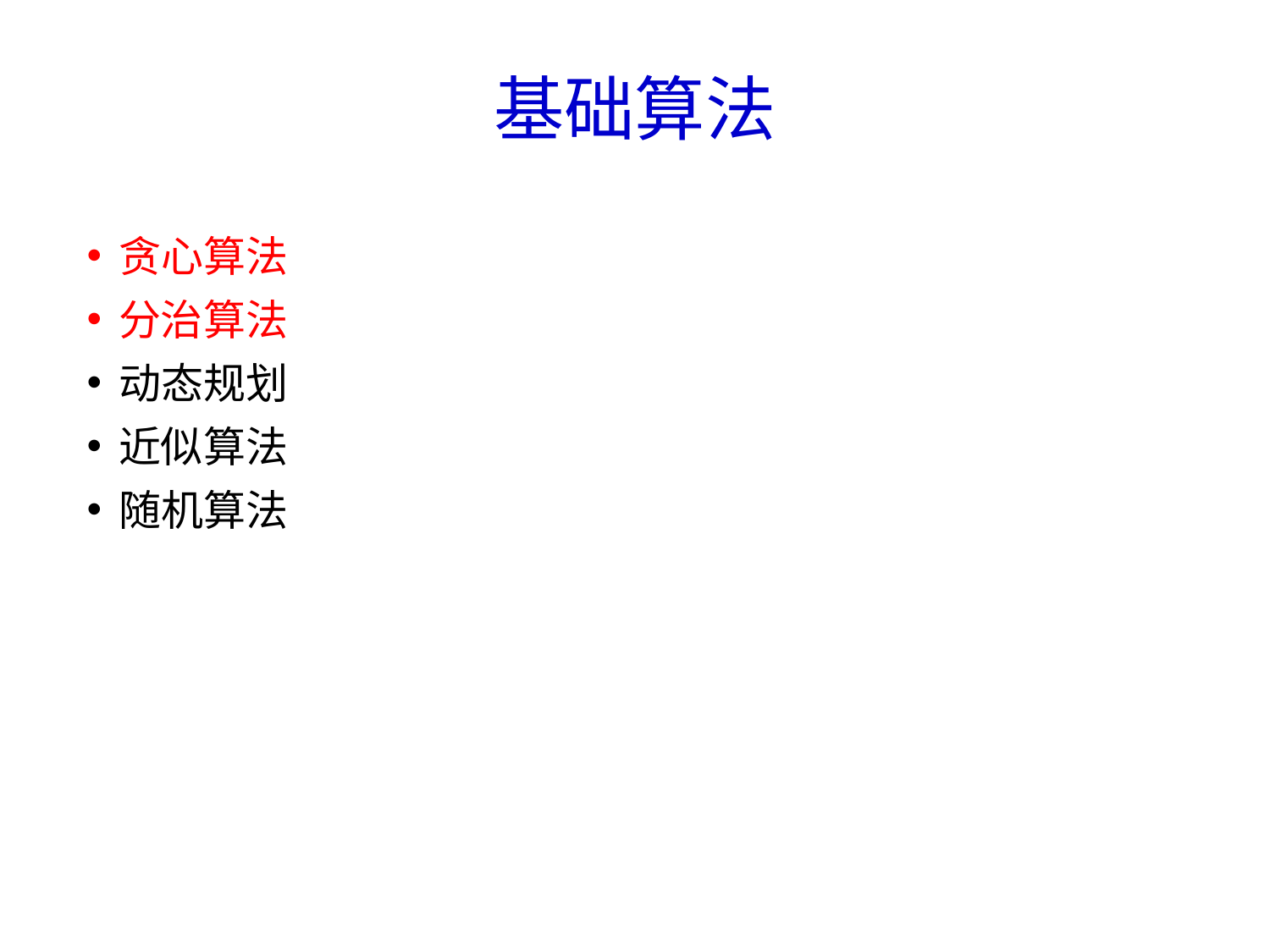

# 基础算法
贪心算法
分治算法
动态规划
近似算法
随机算法